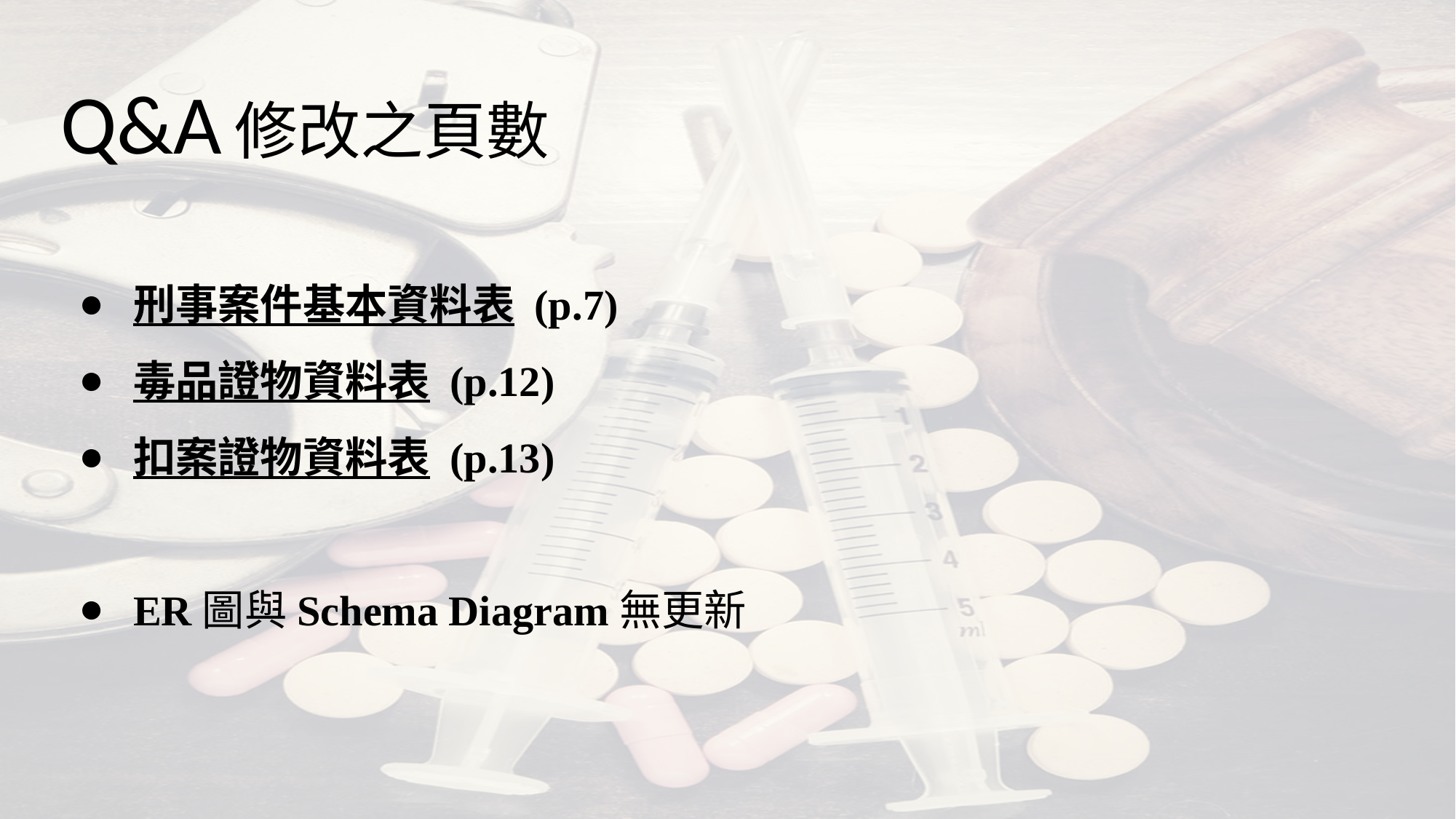

# Q&A修改之頁數
刑事案件基本資料表 (p.7)
毒品證物資料表 (p.12)
扣案證物資料表 (p.13)

ER圖與Schema Diagram無更新